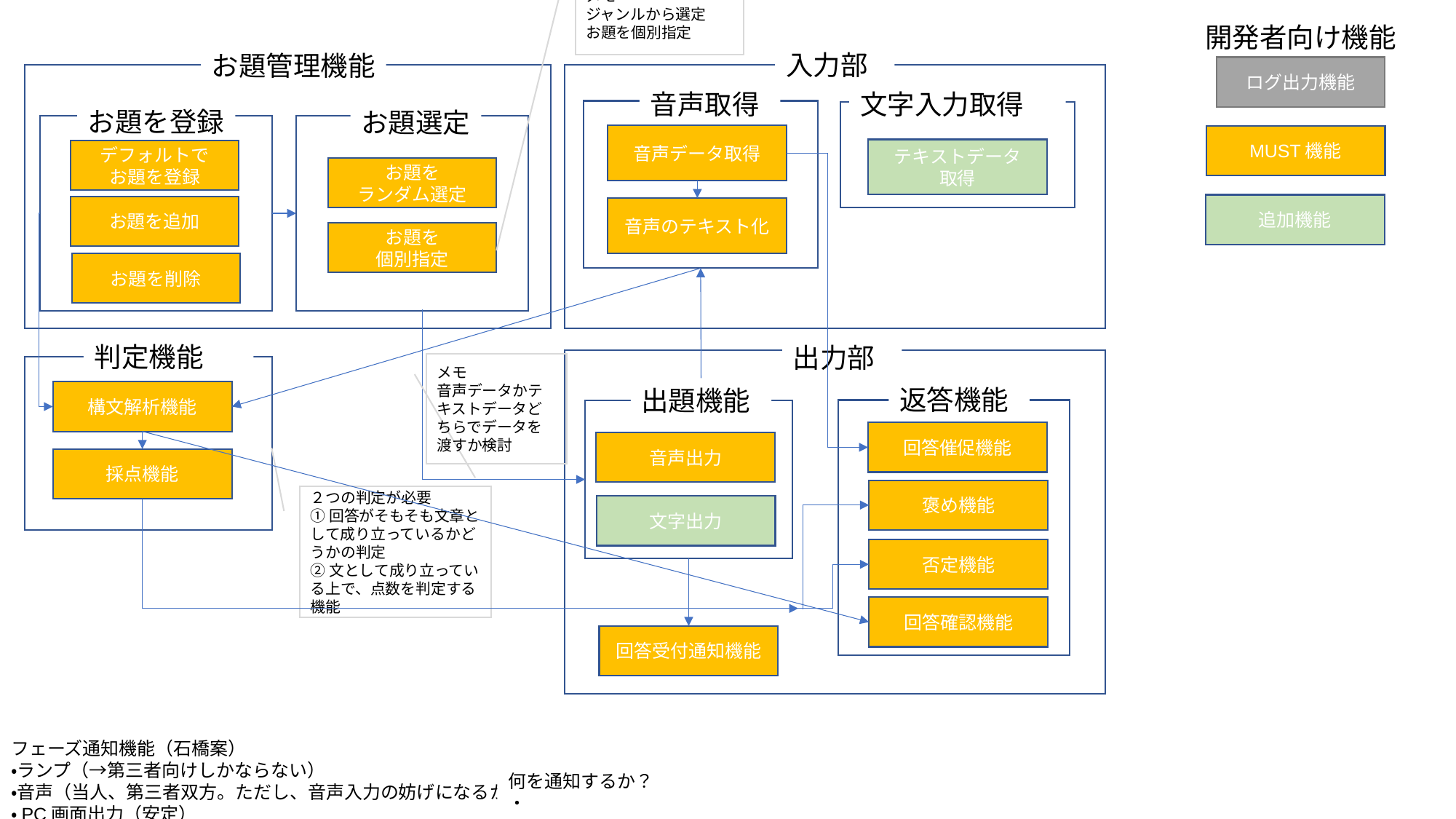

メモ
ジャンルから選定
お題を個別指定
開発者向け機能
入力部
お題管理機能
ログ出力機能

音声取得
文字入力取得
お題を登録
お題選定

音声データ取得
MUST機能
テキストデータ
取得
デフォルトで
お題を登録
お題を
ランダム選定
追加機能
お題を追加
音声のテキスト化
お題を
個別指定
お題を削除
判定機能
出力部

メモ
音声データかテキストデータどちらでデータを渡すか検討

返答機能
出題機能
構文解析機能

回答催促機能
音声出力
採点機能
褒め機能
２つの判定が必要
①回答がそもそも文章として成り立っているかどうかの判定
②文として成り立っている上で、点数を判定する機能
文字出力
否定機能
回答確認機能
回答受付通知機能
フェーズ通知機能（石橋案）
・ランプ（→第三者向けしかならない）
・音声（当人、第三者双方。ただし、音声入力の妨げになるかもしれない）
・PC画面出力（安定）
・振動
何を通知するか？
・

そもそもなぜ通知する機能が必要になるのか
①故障検知 ②適切なタイミングで音声取得できるようにするため